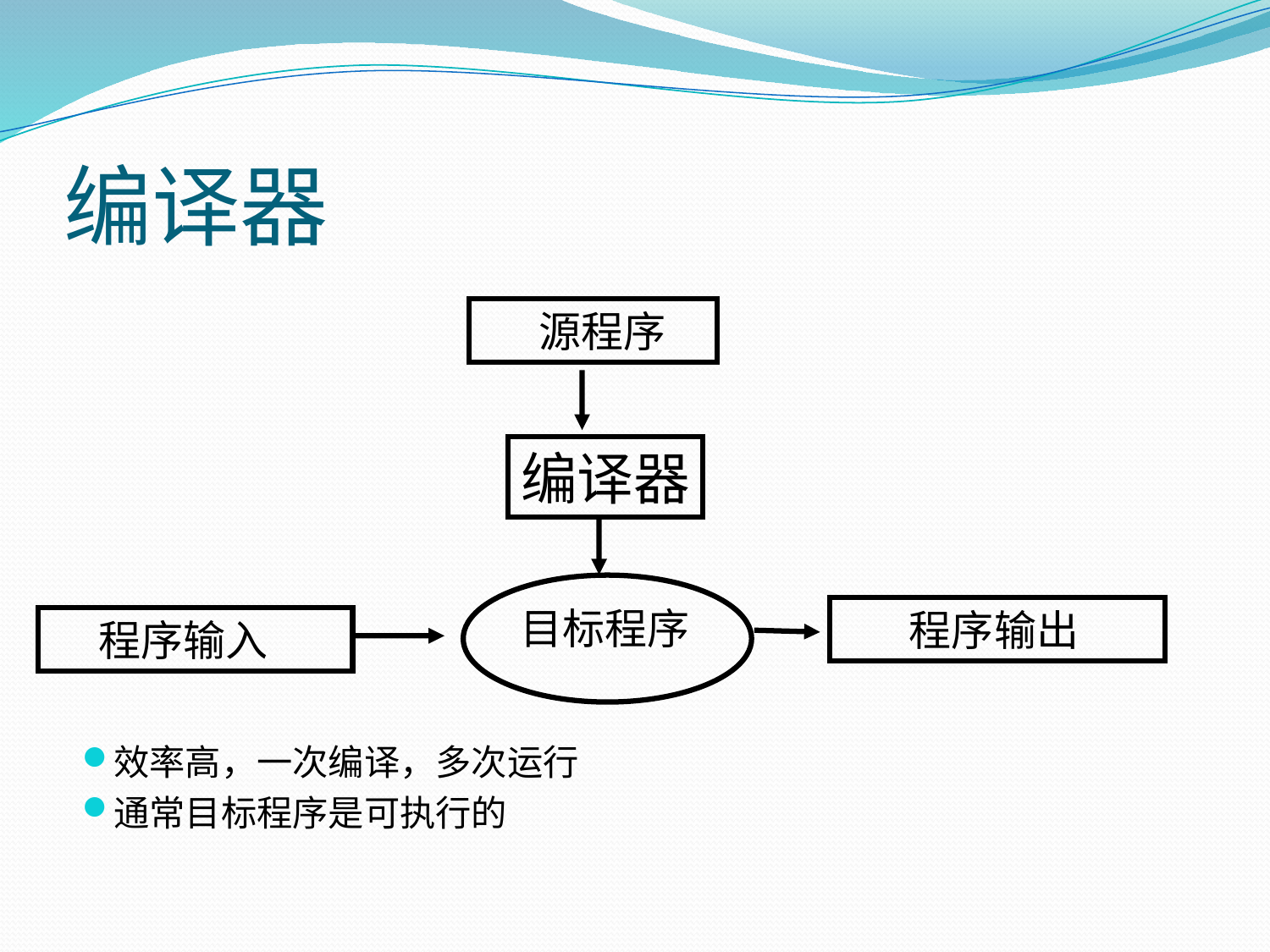

# 编译器
     源程序

编译器

      程序输出

     目标程序
    程序输入

效率高，一次编译，多次运行
通常目标程序是可执行的